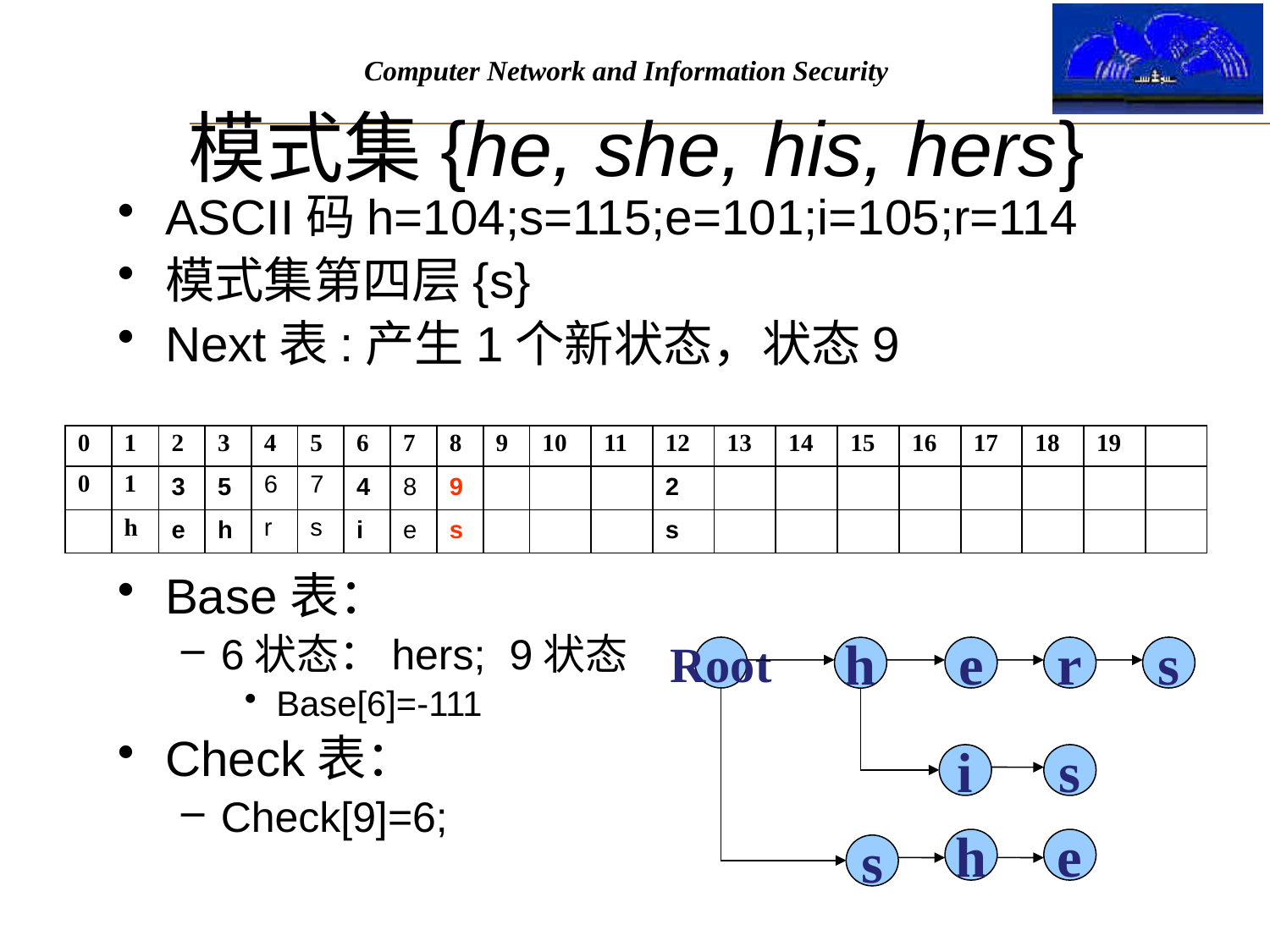

# 模式集{he, she, his, hers}
ASCII码h=104;s=115;e=101;i=105;r=114
模式集第四层{s}
Next表:产生1个新状态，状态9

Base表：
6状态：hers;  9状态
Base[6]=-111
Check表：
Check[9]=6;
| 0 | 1 | 2 | 3 | 4 | 5 | 6 | 7 | 8 | 9 | 10 | 11 | 12 | 13 | 14 | 15 | 16 | 17 | 18 | 19 |  |
| --- | --- | --- | --- | --- | --- | --- | --- | --- | --- | --- | --- | --- | --- | --- | --- | --- | --- | --- | --- | --- |
| 0 | 1 | 3 | 5 | 6 | 7 | 4 | 8 | 9 |  |  |  | 2 |  |  |  |  |  |  |  |  |
|  | h | e | h | r | s | i | e | s |  |  |  | s |  |  |  |  |  |  |  |  |

Root
e
r
s
h

i
s

h
e
s